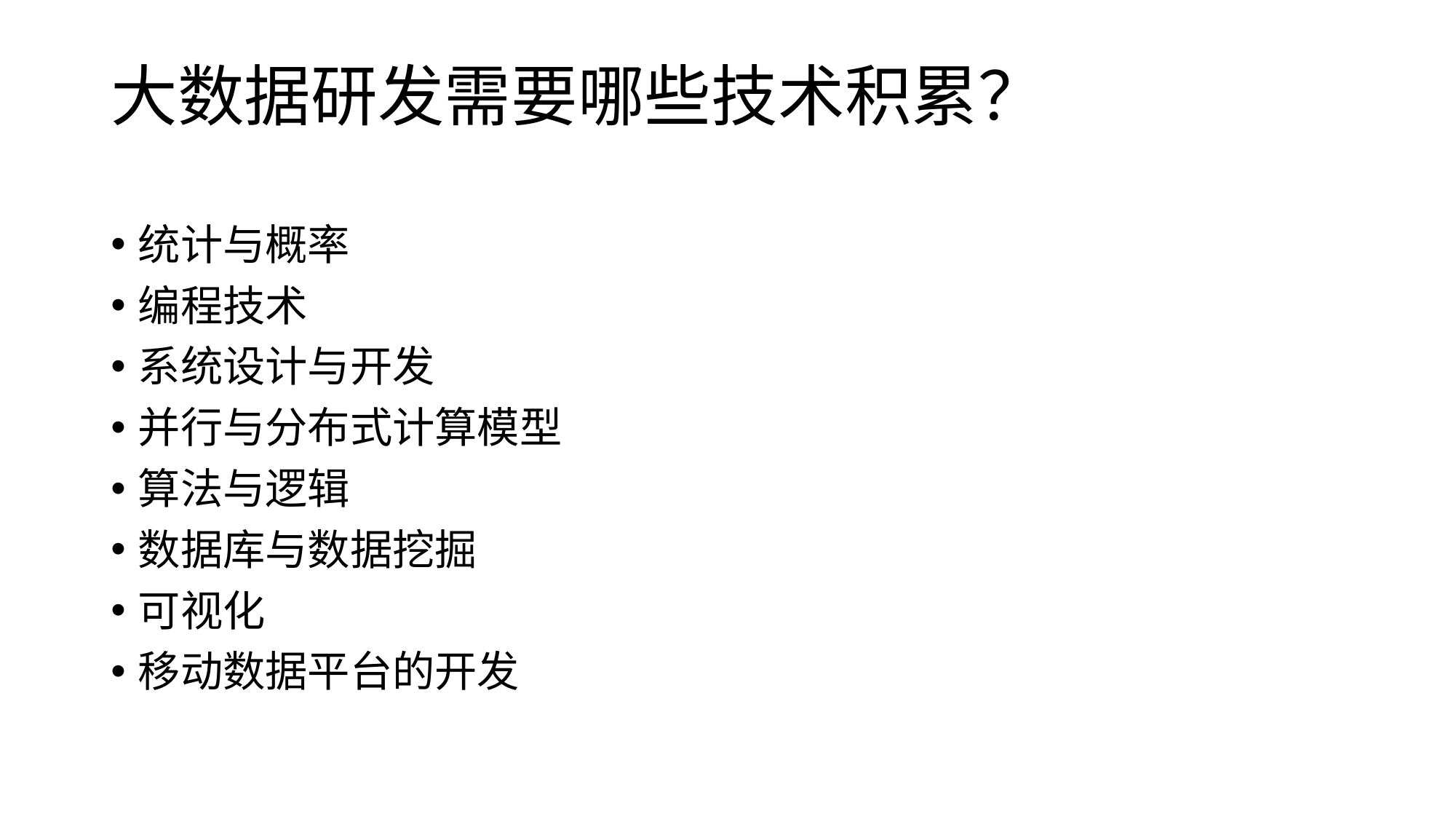

# 大数据研发需要哪些技术积累？
统计与概率
编程技术
系统设计与开发
并行与分布式计算模型
算法与逻辑
数据库与数据挖掘
可视化
移动数据平台的开发